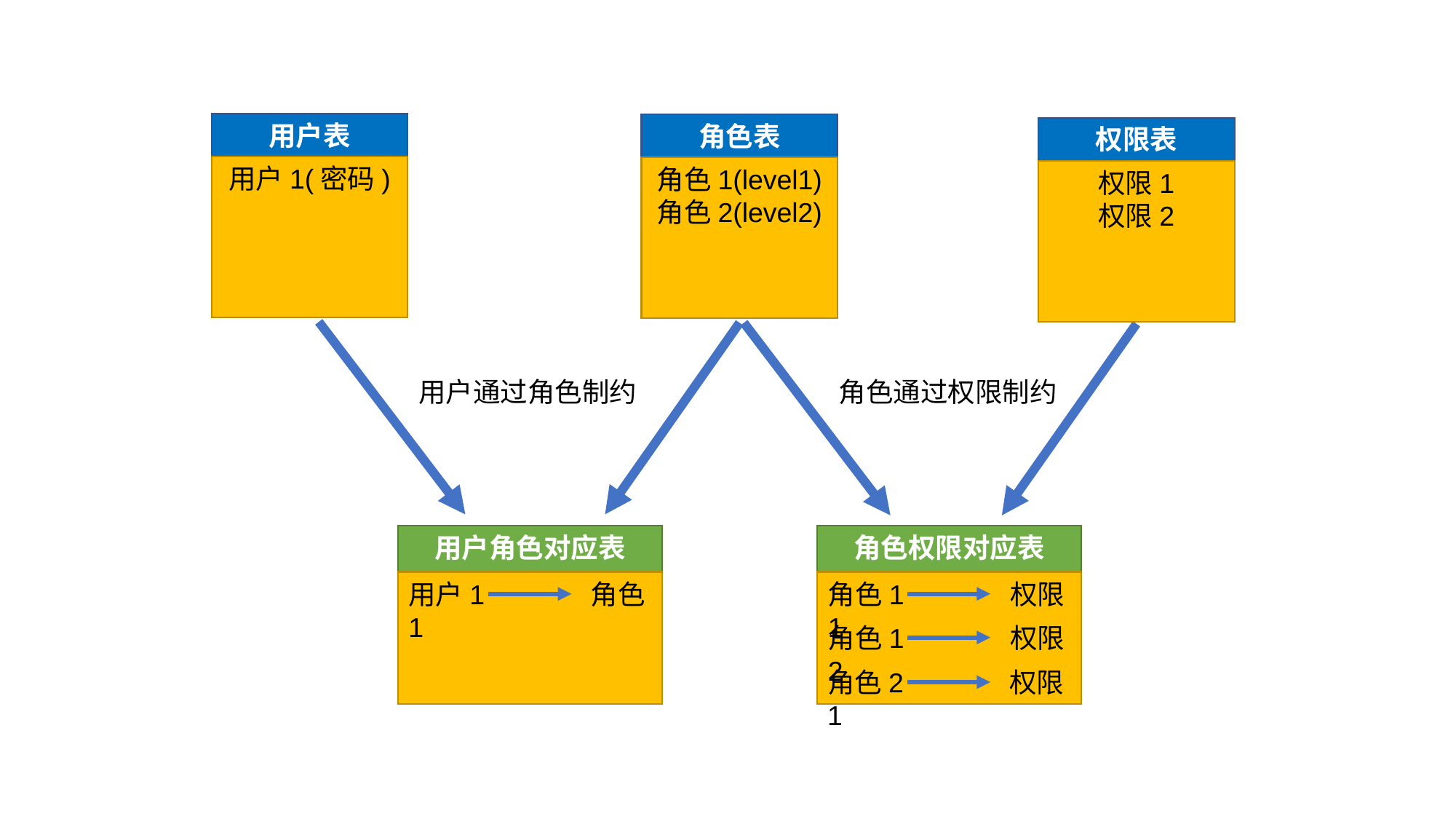

用户表

角色表

权限表

用户1(密码)

角色1(level1)
角色2(level2)

权限1
权限2

用户通过角色制约
角色通过权限制约
用户角色对应表
角色权限对应表

用户1             角色1

角色1             权限1
角色1             权限2
角色2             权限1